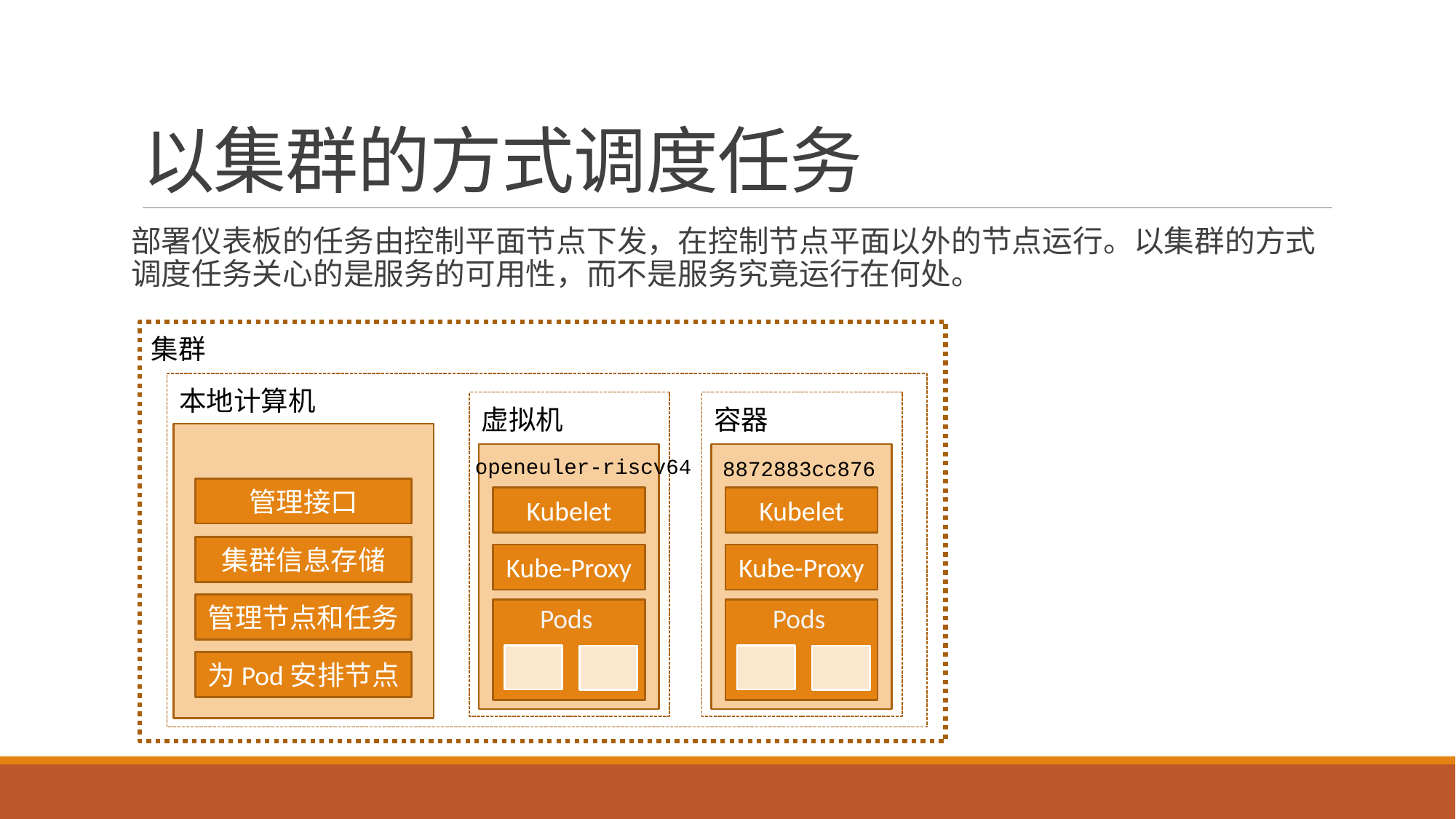

# 以集群的方式调度任务
部署仪表板的任务由控制平面节点下发，在控制节点平面以外的节点运行。以集群的方式调度任务关心的是服务的可用性，而不是服务究竟运行在何处。

集群

本地计算机

虚拟机
容器

openeuler-riscv64
8872883cc876
管理接口
Kubelet
Kubelet
集群信息存储
Kube-Proxy
Kube-Proxy
管理节点和任务
Pods
Pods

为Pod安排节点